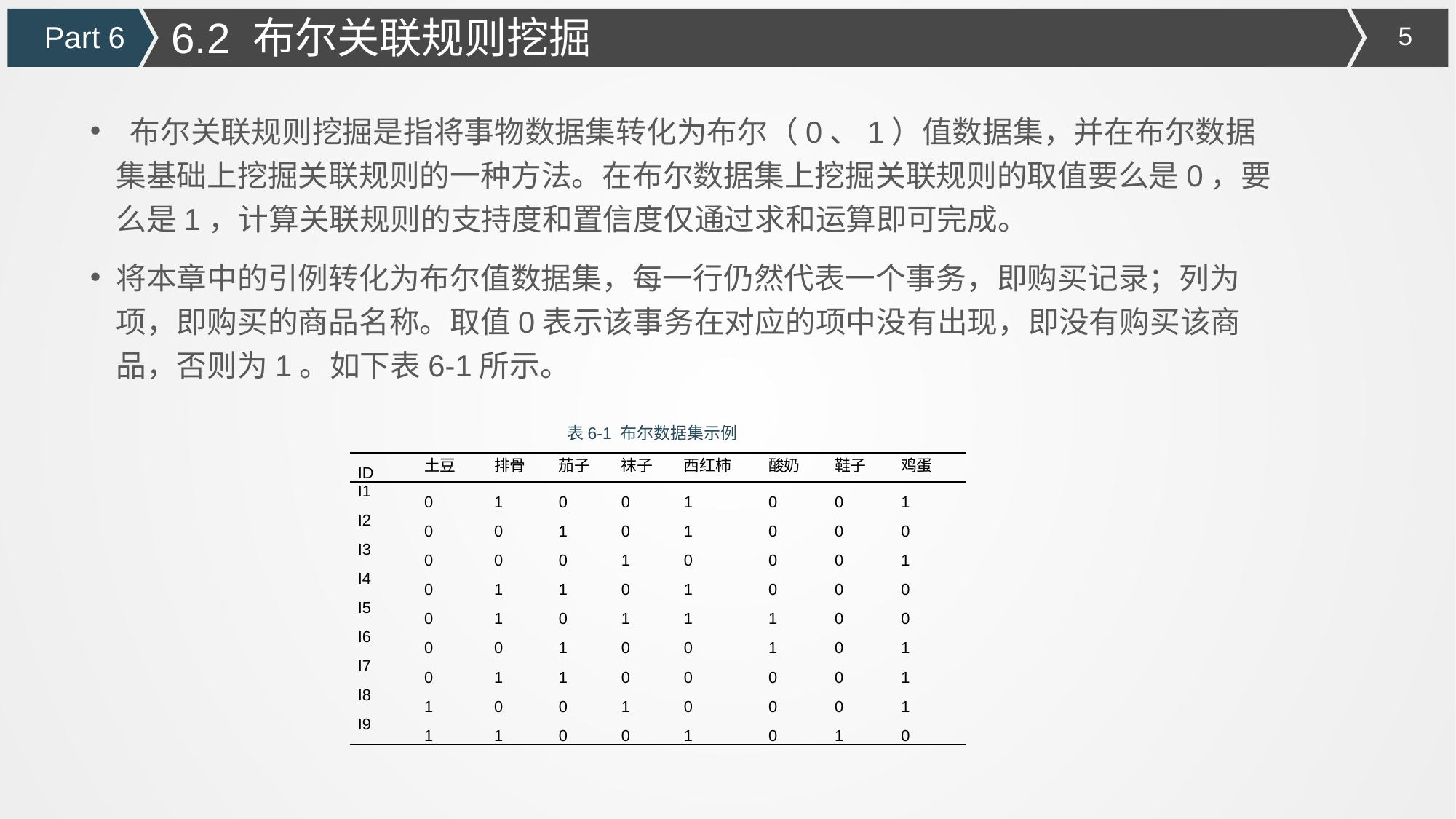

6.2 布尔关联规则挖掘

Part 6
 布尔关联规则挖掘是指将事物数据集转化为布尔（0、1）值数据集，并在布尔数据集基础上挖掘关联规则的一种方法。在布尔数据集上挖掘关联规则的取值要么是0，要么是1，计算关联规则的支持度和置信度仅通过求和运算即可完成。
将本章中的引例转化为布尔值数据集，每一行仍然代表一个事务，即购买记录；列为项，即购买的商品名称。取值0表示该事务在对应的项中没有出现，即没有购买该商品，否则为1。如下表6-1所示。

表6-1 布尔数据集示例

| ID | 土豆 | 排骨 | 茄子 | 袜子 | 西红柿 | 酸奶 | 鞋子 | 鸡蛋 |
| --- | --- | --- | --- | --- | --- | --- | --- | --- |
| I1 | 0 | 1 | 0 | 0 | 1 | 0 | 0 | 1 |
| I2 | 0 | 0 | 1 | 0 | 1 | 0 | 0 | 0 |
| I3 | 0 | 0 | 0 | 1 | 0 | 0 | 0 | 1 |
| I4 | 0 | 1 | 1 | 0 | 1 | 0 | 0 | 0 |
| I5 | 0 | 1 | 0 | 1 | 1 | 1 | 0 | 0 |
| I6 | 0 | 0 | 1 | 0 | 0 | 1 | 0 | 1 |
| I7 | 0 | 1 | 1 | 0 | 0 | 0 | 0 | 1 |
| I8 | 1 | 0 | 0 | 1 | 0 | 0 | 0 | 1 |
| I9 | 1 | 1 | 0 | 0 | 1 | 0 | 1 | 0 |